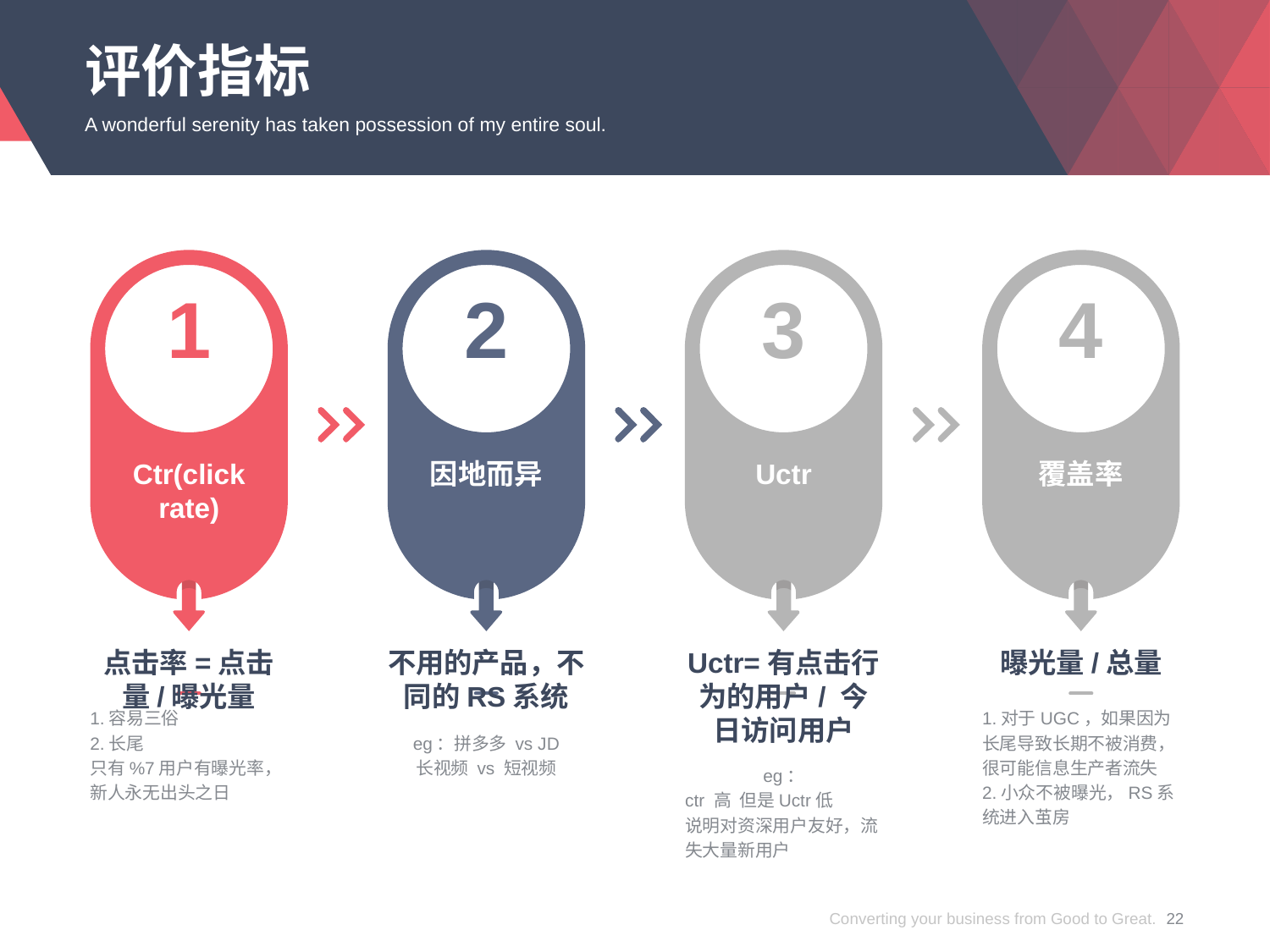

# 评价指标
A wonderful serenity has taken possession of my entire soul.

1
Ctr(click rate)
2
因地而异
3
Uctr
4
覆盖率

点击率=点击量/曝光量
1.容易三俗
2.长尾
只有%7用户有曝光率，新人永无出头之日
不用的产品，不同的RS系统

eg：拼多多 vs JD
长视频 vs 短视频
Uctr=有点击行为的用户/ 今日访问用户
eg：
ctr 高  但是Uctr低
说明对资深用户友好，流失大量新用户
曝光量/总量
1.对于UGC，如果因为长尾导致长期不被消费，很可能信息生产者流失
2.小众不被曝光，RS系统进入茧房
Converting your business from Good to Great.
22